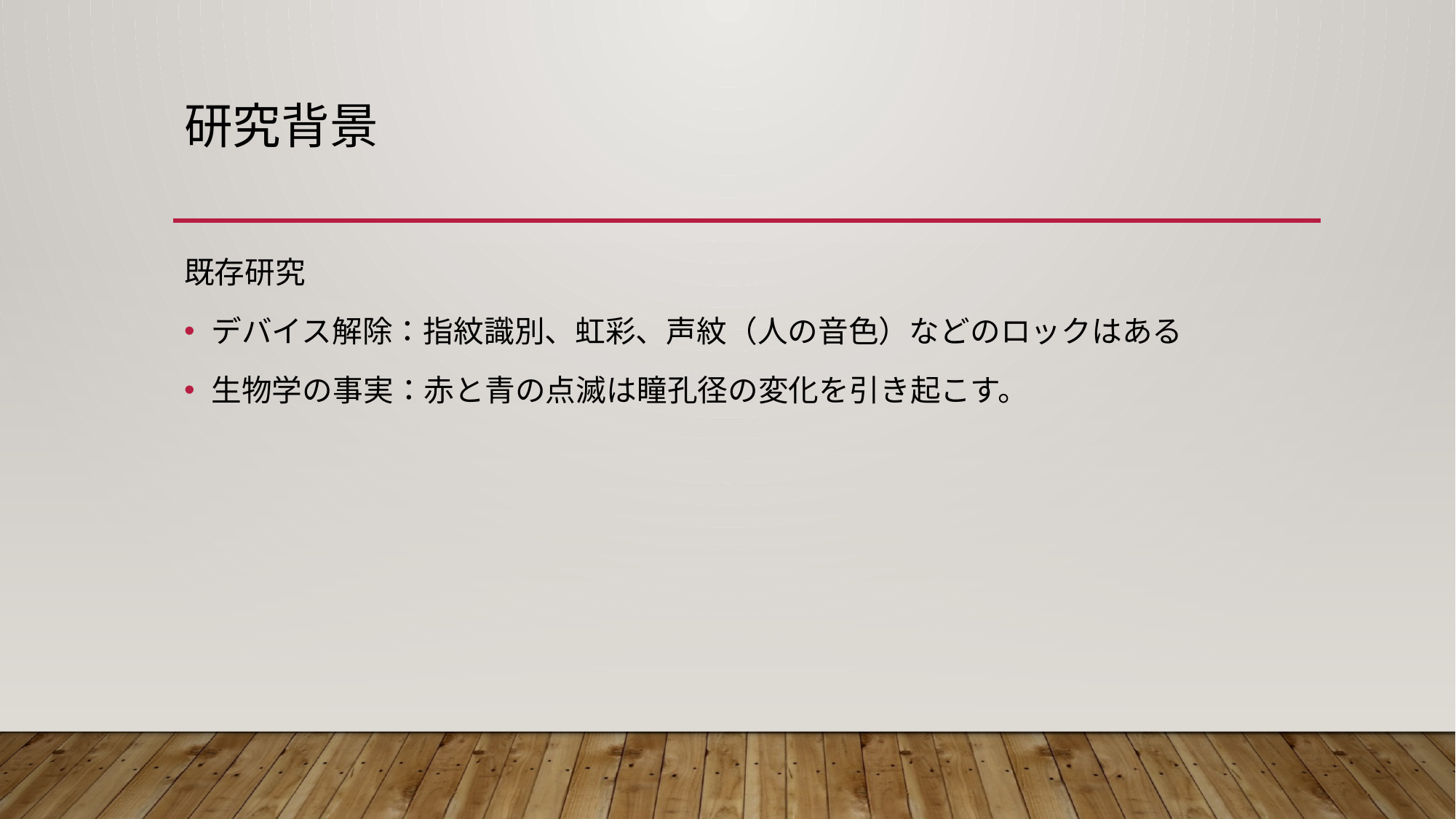

# 研究背景
既存研究
デバイス解除：指紋識別、虹彩、声紋（人の音色）などのロックはある
生物学の事実：赤と青の点滅は瞳孔径の変化を引き起こす。